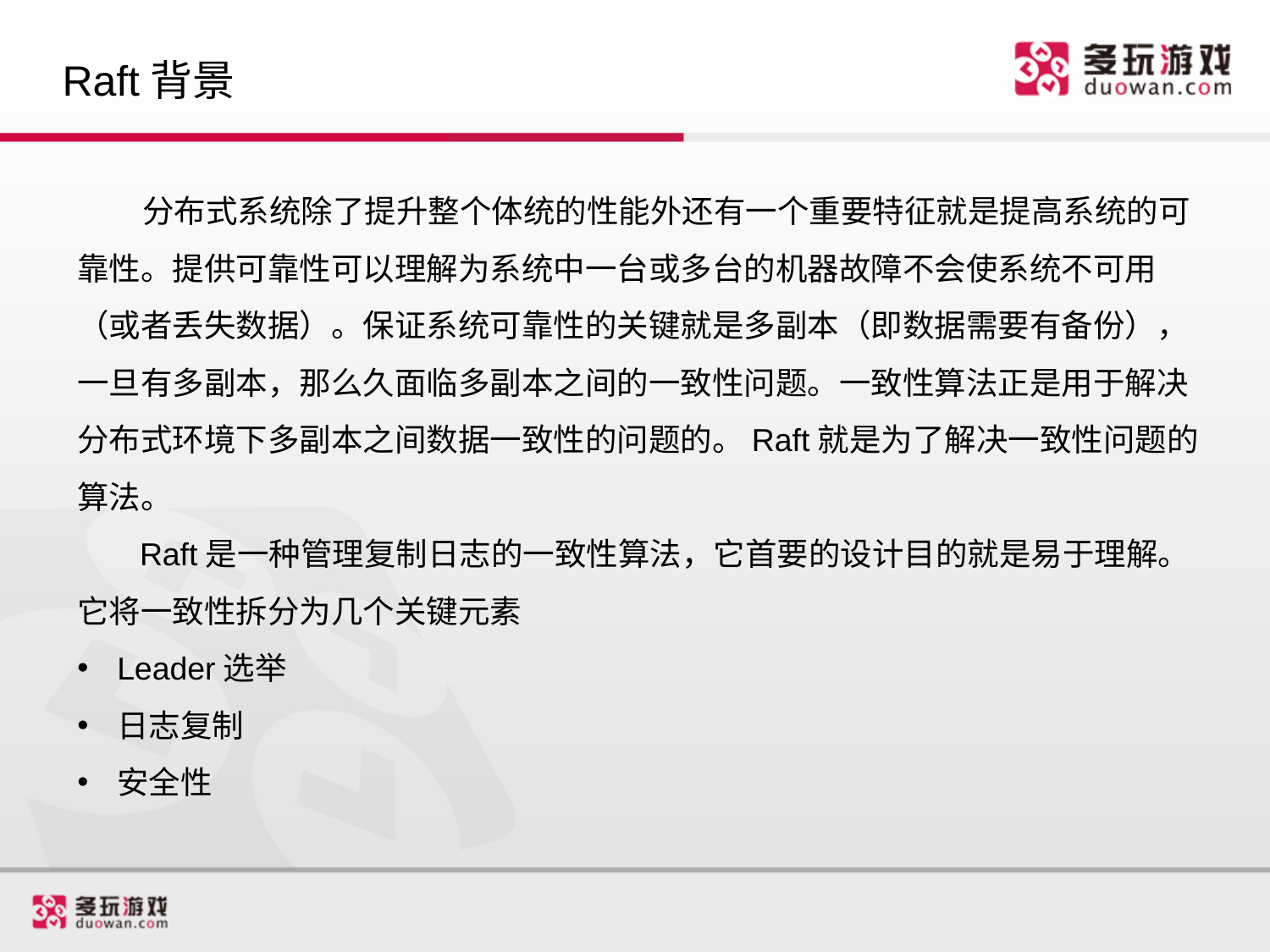

# Raft背景
        分布式系统除了提升整个体统的性能外还有一个重要特征就是提高系统的可靠性。提供可靠性可以理解为系统中一台或多台的机器故障不会使系统不可用（或者丢失数据）。保证系统可靠性的关键就是多副本（即数据需要有备份），一旦有多副本，那么久面临多副本之间的一致性问题。一致性算法正是用于解决分布式环境下多副本之间数据一致性的问题的。Raft就是为了解决一致性问题的算法。
       Raft是一种管理复制日志的一致性算法，它首要的设计目的就是易于理解。它将一致性拆分为几个关键元素
Leader选举
日志复制
安全性